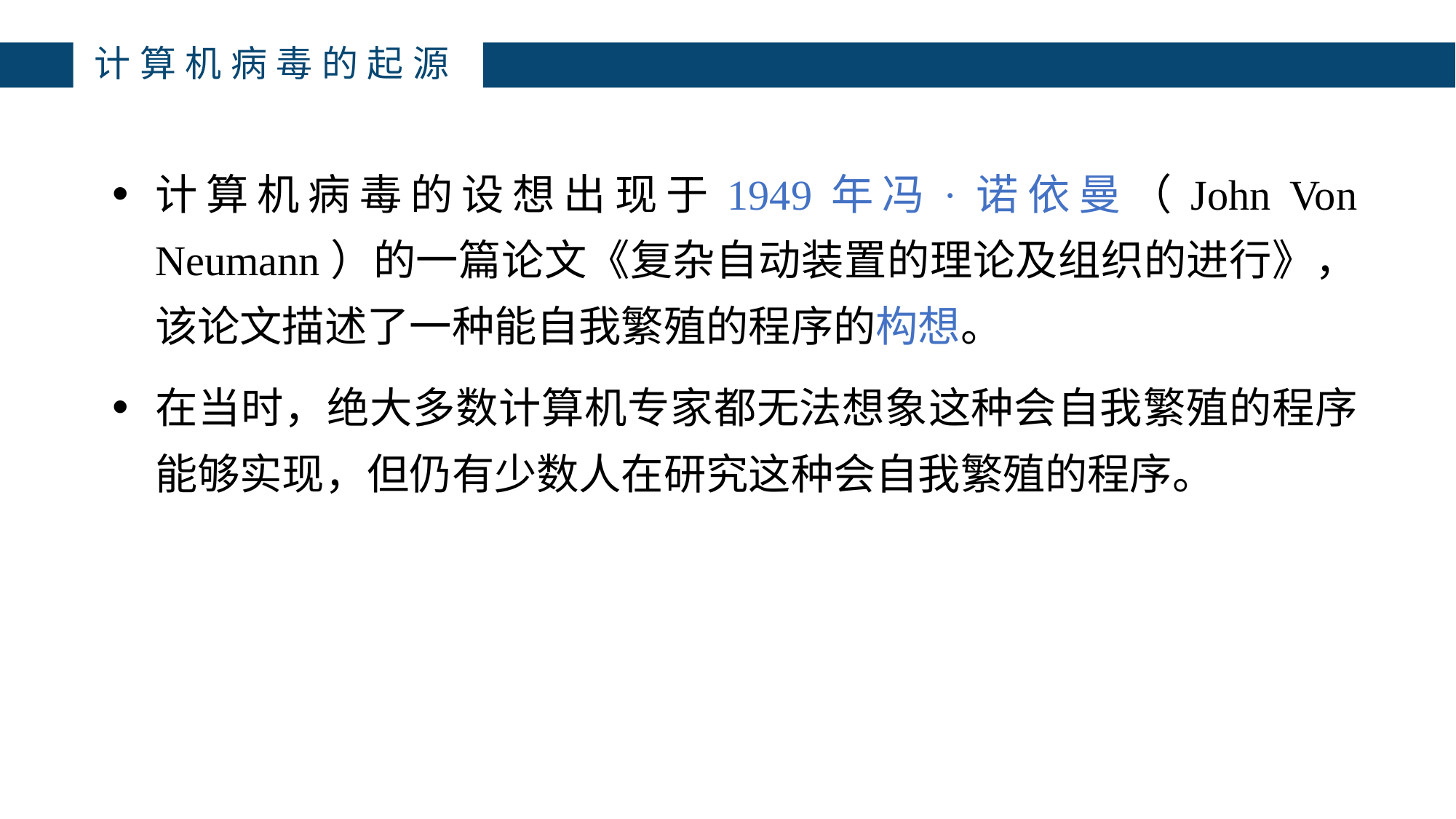

# 计算机病毒的起源

计算机病毒的设想出现于1949年冯·诺依曼（John Von Neumann）的一篇论文《复杂自动装置的理论及组织的进行》，该论文描述了一种能自我繁殖的程序的构想。
在当时，绝大多数计算机专家都无法想象这种会自我繁殖的程序能够实现，但仍有少数人在研究这种会自我繁殖的程序。